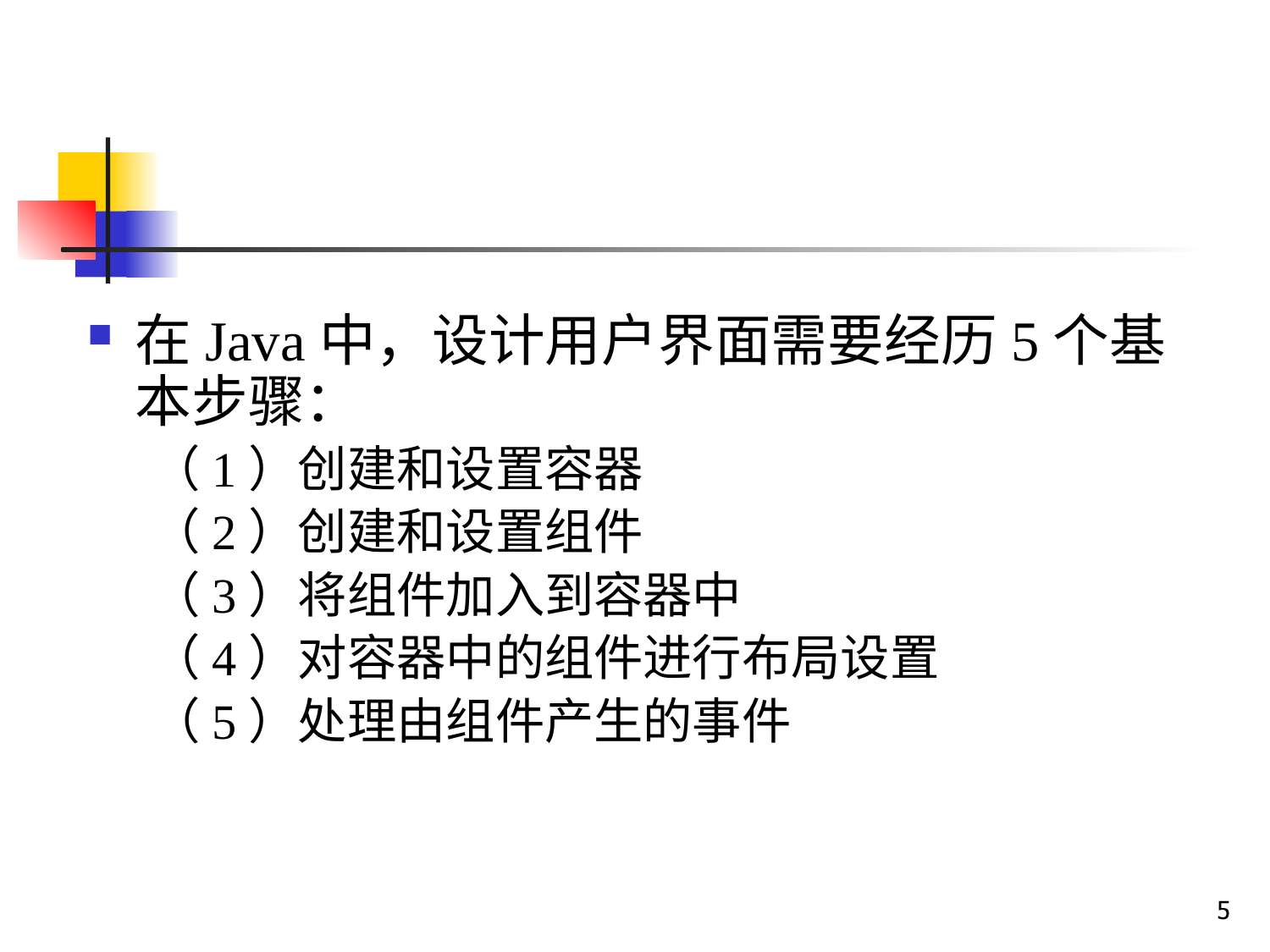

#
在Java中，设计用户界面需要经历5个基本步骤：
（1）创建和设置容器
（2）创建和设置组件
（3）将组件加入到容器中
（4）对容器中的组件进行布局设置
（5）处理由组件产生的事件
5